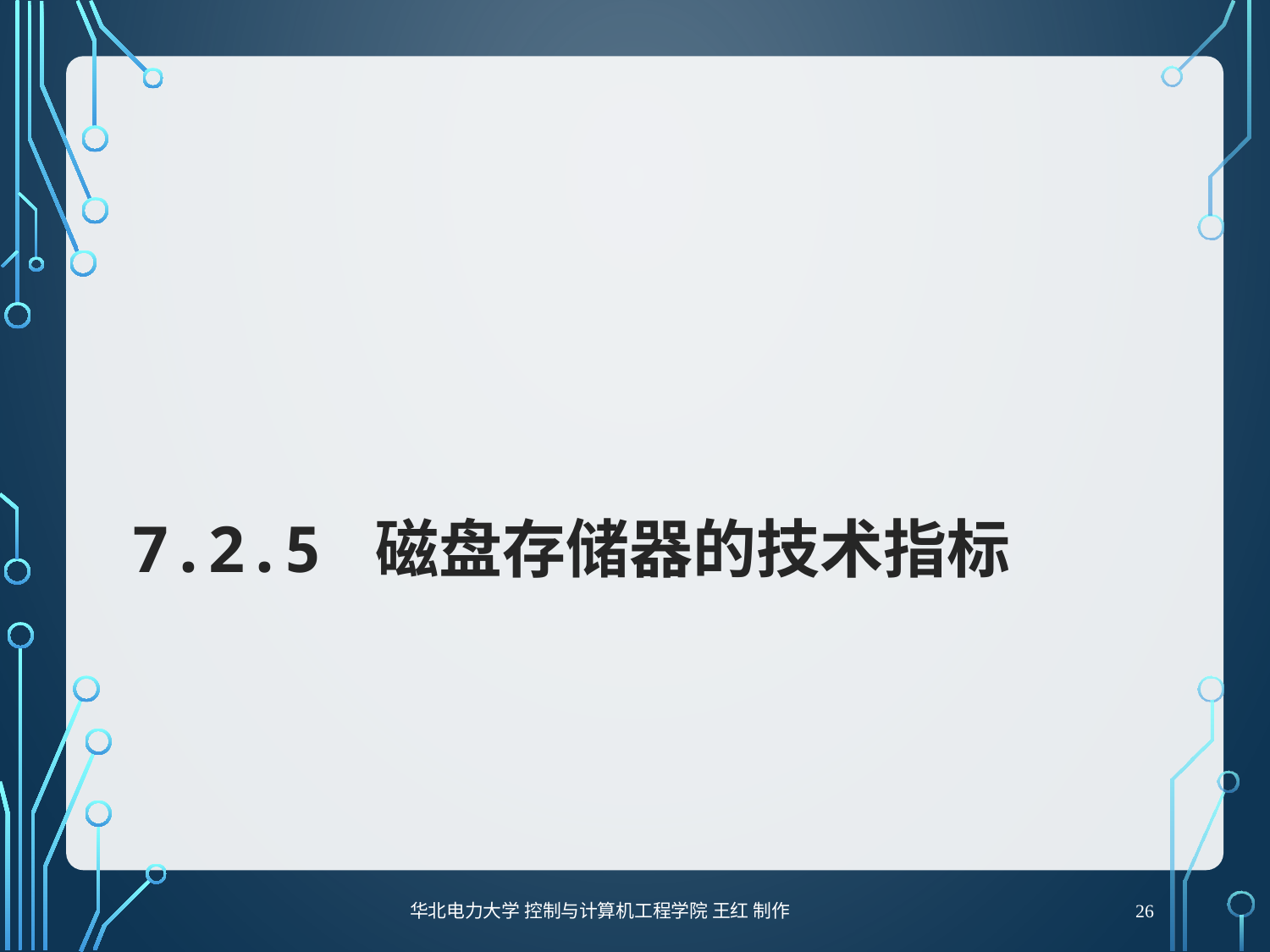

# 7.2.5 磁盘存储器的技术指标

华北电力大学 控制与计算机工程学院 王红 制作
26